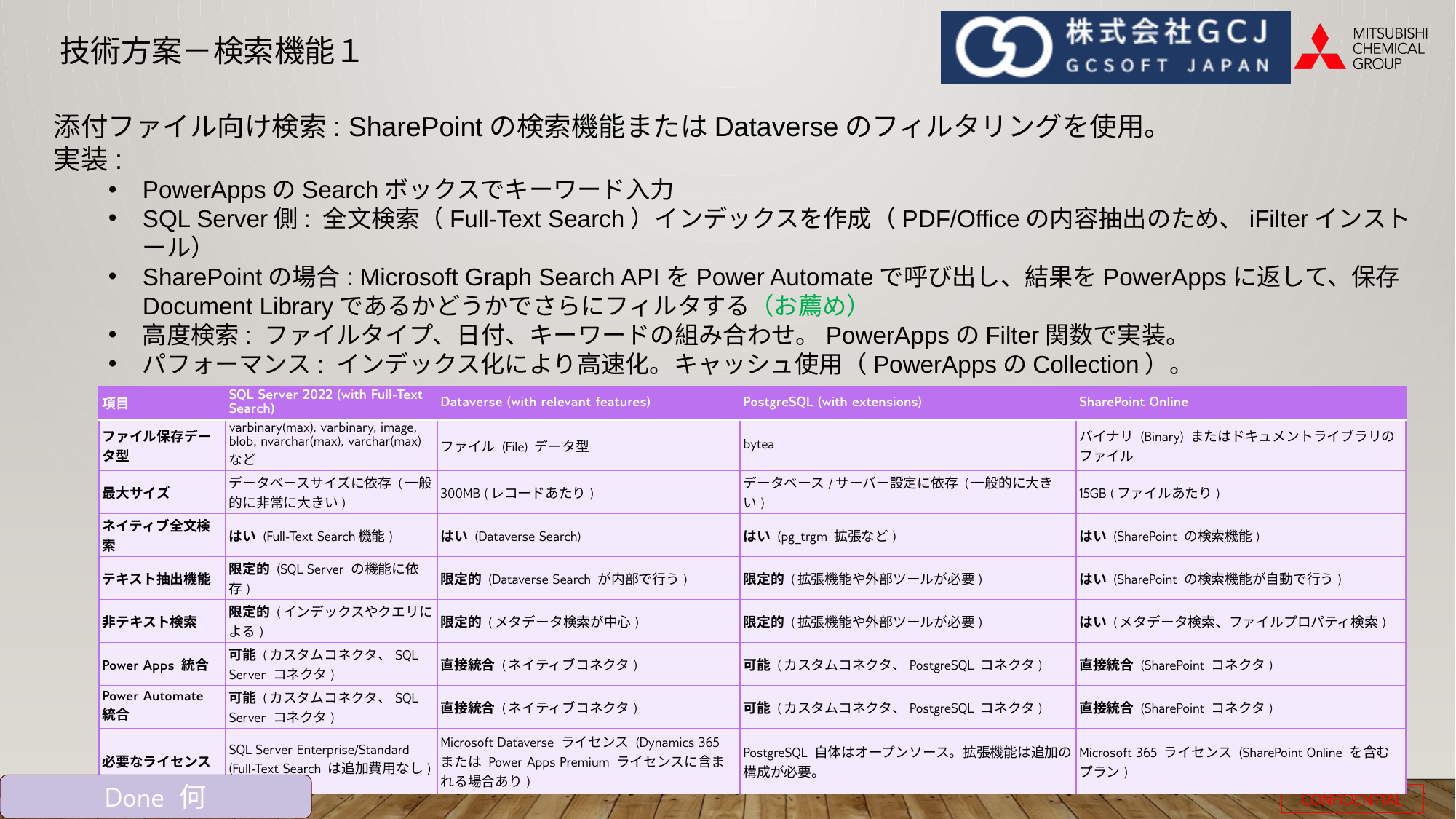

# 技術方案－検索機能１
添付ファイル向け検索: SharePointの検索機能またはDataverseのフィルタリングを使用。
実装:
PowerAppsのSearchボックスでキーワード入力
SQL Server側: 全文検索（Full-Text Search）インデックスを作成（PDF/Officeの内容抽出のため、iFilterインストール）
SharePointの場合: Microsoft Graph Search APIをPower Automateで呼び出し、結果をPowerAppsに返して、保存Document Libraryであるかどうかでさらにフィルタする（お薦め）
高度検索: ファイルタイプ、日付、キーワードの組み合わせ。PowerAppsのFilter関数で実装。
パフォーマンス: インデックス化により高速化。キャッシュ使用（PowerAppsのCollection）。

| 項目 | SQL Server 2022 (with Full-Text Search) | Dataverse (with relevant features) | PostgreSQL (with extensions) | SharePoint Online |
| --- | --- | --- | --- | --- |
| ファイル保存データ型 | varbinary(max), varbinary, image, blob, nvarchar(max), varchar(max) など | ファイル (File) データ型 | bytea | バイナリ (Binary) またはドキュメントライブラリのファイル |
| 最大サイズ | データベースサイズに依存 (一般的に非常に大きい) | 300MB (レコードあたり) | データベース/サーバー設定に依存 (一般的に大きい) | 15GB (ファイルあたり) |
| ネイティブ全文検索 | はい (Full-Text Search機能) | はい (Dataverse Search) | はい (pg\_trgm 拡張など) | はい (SharePoint の検索機能) |
| テキスト抽出機能 | 限定的 (SQL Server の機能に依存) | 限定的 (Dataverse Search が内部で行う) | 限定的 (拡張機能や外部ツールが必要) | はい (SharePoint の検索機能が自動で行う) |
| 非テキスト検索 | 限定的 (インデックスやクエリによる) | 限定的 (メタデータ検索が中心) | 限定的 (拡張機能や外部ツールが必要) | はい (メタデータ検索、ファイルプロパティ検索) |
| Power Apps 統合 | 可能 (カスタムコネクタ、SQL Server コネクタ) | 直接統合 (ネイティブコネクタ) | 可能 (カスタムコネクタ、PostgreSQL コネクタ) | 直接統合 (SharePoint コネクタ) |
| Power Automate 統合 | 可能 (カスタムコネクタ、SQL Server コネクタ) | 直接統合 (ネイティブコネクタ) | 可能 (カスタムコネクタ、PostgreSQL コネクタ) | 直接統合 (SharePoint コネクタ) |
| 必要なライセンス | SQL Server Enterprise/Standard (Full-Text Search は追加費用なし) | Microsoft Dataverse ライセンス (Dynamics 365 または Power Apps Premium ライセンスに含まれる場合あり) | PostgreSQL 自体はオープンソース。拡張機能は追加の構成が必要。 | Microsoft 365 ライセンス (SharePoint Online を含むプラン) |
Done 何